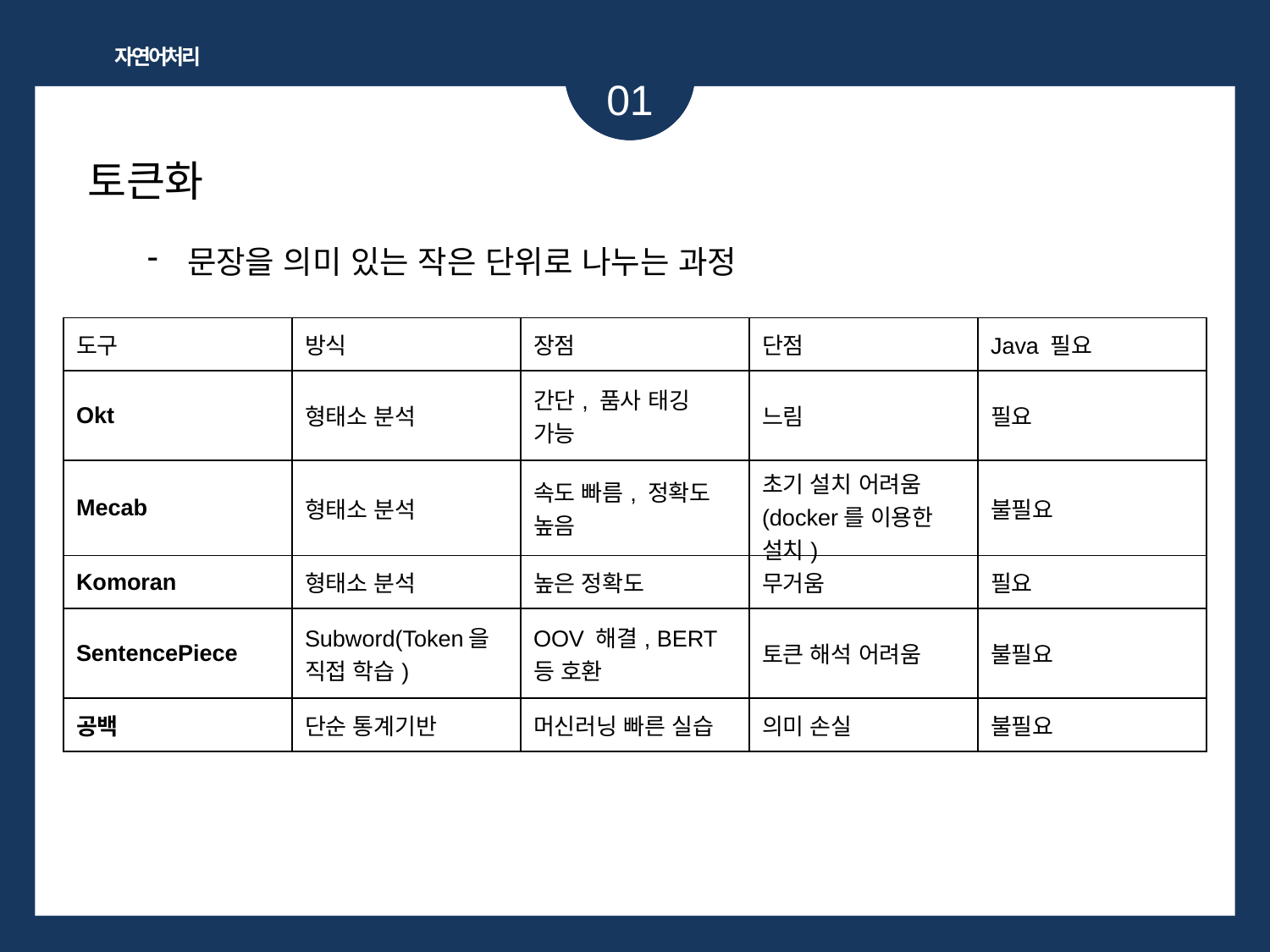

자연어처리
01
토큰화
문장을 의미 있는 작은 단위로 나누는 과정
| 도구 | 방식 | 장점 | 단점 | Java 필요 |
| --- | --- | --- | --- | --- |
| Okt | 형태소 분석 | 간단, 품사 태깅 가능 | 느림 | 필요 |
| Mecab | 형태소 분석 | 속도 빠름, 정확도 높음 | 초기 설치 어려움 (docker를 이용한 설치) | 불필요 |
| Komoran | 형태소 분석 | 높은 정확도 | 무거움 | 필요 |
| SentencePiece | Subword(Token을 직접 학습) | OOV 해결, BERT 등 호환 | 토큰 해석 어려움 | 불필요 |
| 공백 | 단순 통계기반 | 머신러닝 빠른 실습 | 의미 손실 | 불필요 |